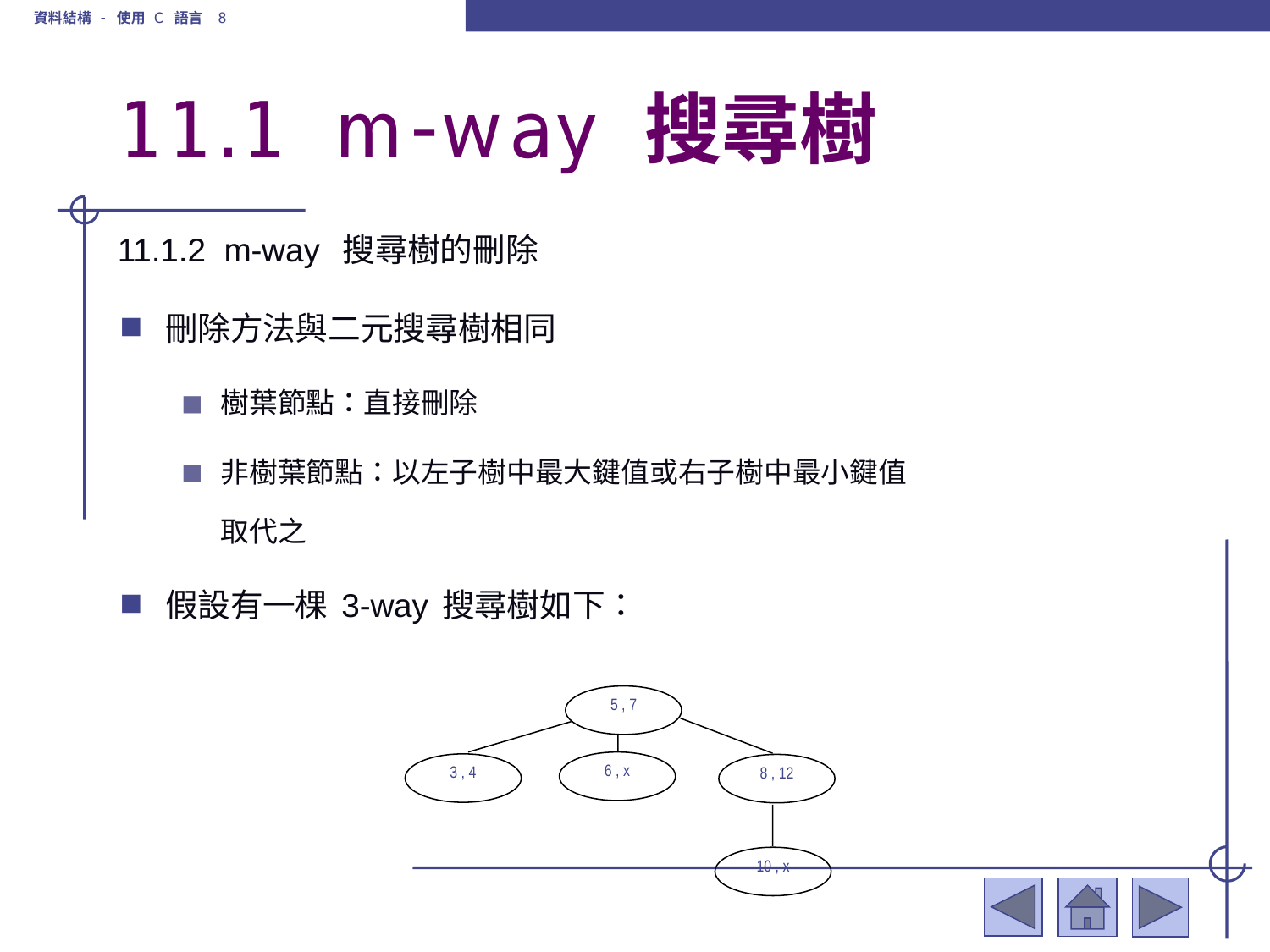

資料結構 - 使用 C 語言   8
# 11.1  m-way 搜尋樹
11.1.2  m-way 搜尋樹的刪除
刪除方法與二元搜尋樹相同
樹葉節點：直接刪除
非樹葉節點：以左子樹中最大鍵值或右子樹中最小鍵值		        取代之
假設有一棵3-way搜尋樹如下：
5 , 7

6 , x
3 , 4
8 , 12

10 , x